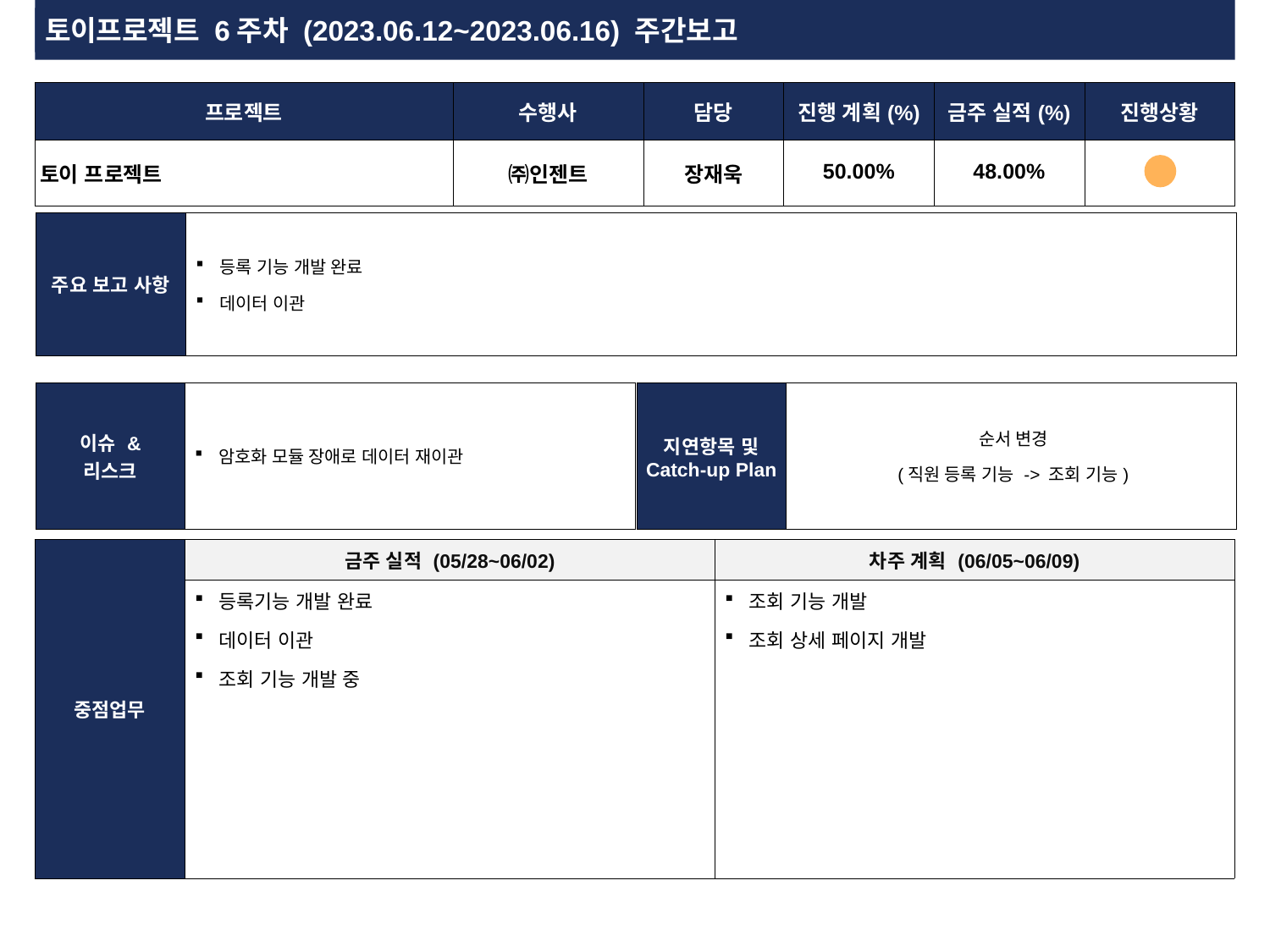

# 토이프로젝트 6주차 (2023.06.12~2023.06.16) 주간보고
| 프로젝트 | 수행사 | 담당 | 진행 계획(%) | 금주 실적(%) | 진행상황 |
| --- | --- | --- | --- | --- | --- |
| 토이 프로젝트 | ㈜인젠트 | 장재욱 | 50.00% | 48.00% |  |

| 주요 보고 사항 | 등록 기능 개발 완료 데이터 이관 |
| --- | --- |
| 이슈 & 리스크 | 암호화 모듈 장애로 데이터 재이관 |
| --- | --- |
| 지연항목 및 Catch-up Plan | 순서 변경 (직원 등록 기능 -> 조회 기능) |
| --- | --- |
| 중점업무 | 금주 실적 (05/28~06/02) | 차주 계획 (06/05~06/09) |
| --- | --- | --- |
|  | 등록기능 개발 완료 데이터 이관 조회 기능 개발 중 | 조회 기능 개발 조회 상세 페이지 개발 |